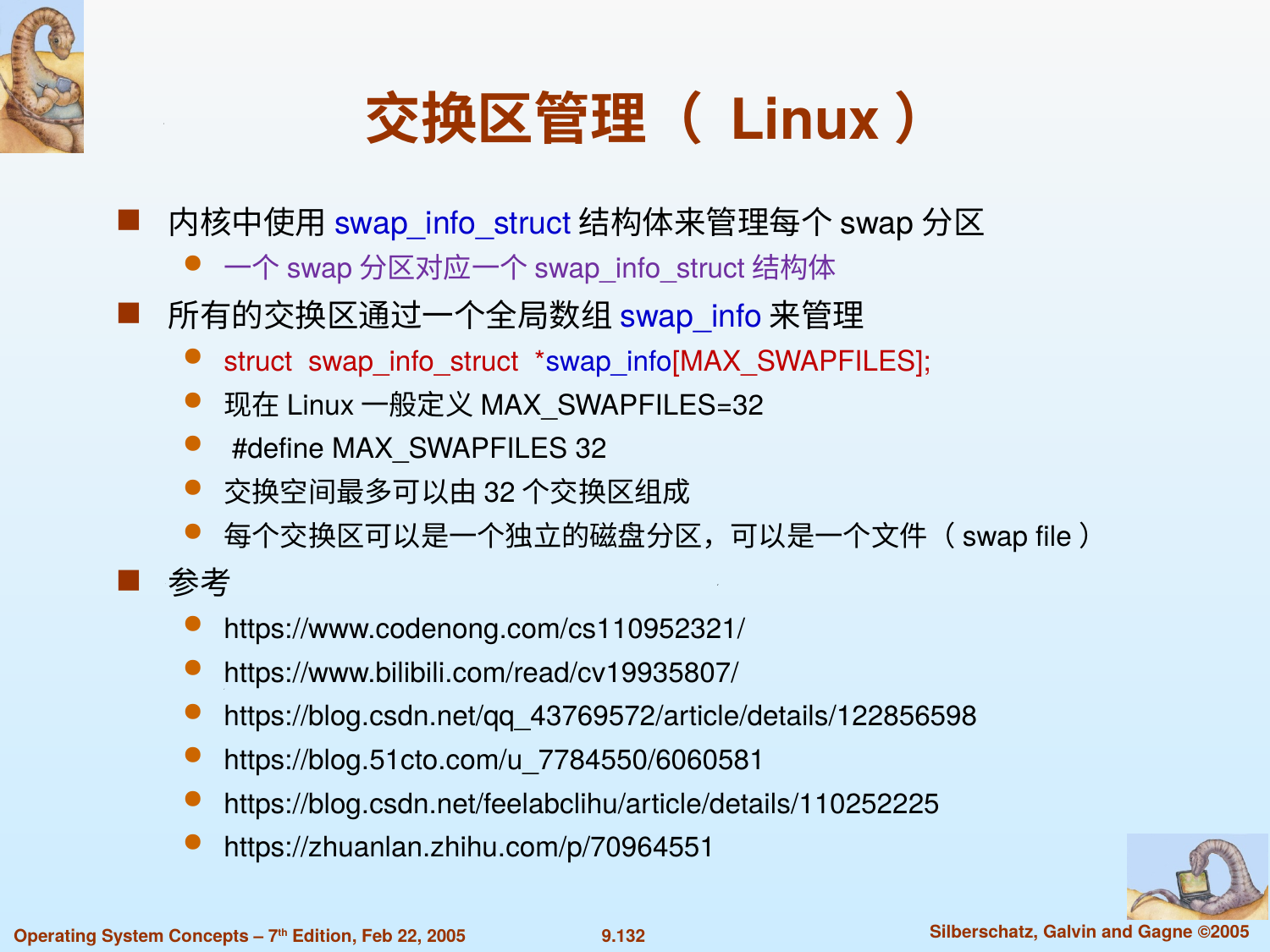

交换区管理（ Linux）
内核中使用swap_info_struct结构体来管理每个swap分区
一个swap分区对应一个swap_info_struct结构体
所有的交换区通过一个全局数组swap_info来管理
struct  swap_info_struct  *swap_info[MAX_SWAPFILES];
现在Linux一般定义MAX_SWAPFILES=32
 #define MAX_SWAPFILES 32
交换空间最多可以由32个交换区组成
每个交换区可以是一个独立的磁盘分区，可以是一个文件（swap file）
参考
https://www.codenong.com/cs110952321/
https://www.bilibili.com/read/cv19935807/
https://blog.csdn.net/qq_43769572/article/details/122856598
https://blog.51cto.com/u_7784550/6060581
https://blog.csdn.net/feelabclihu/article/details/110252225
https://zhuanlan.zhihu.com/p/70964551